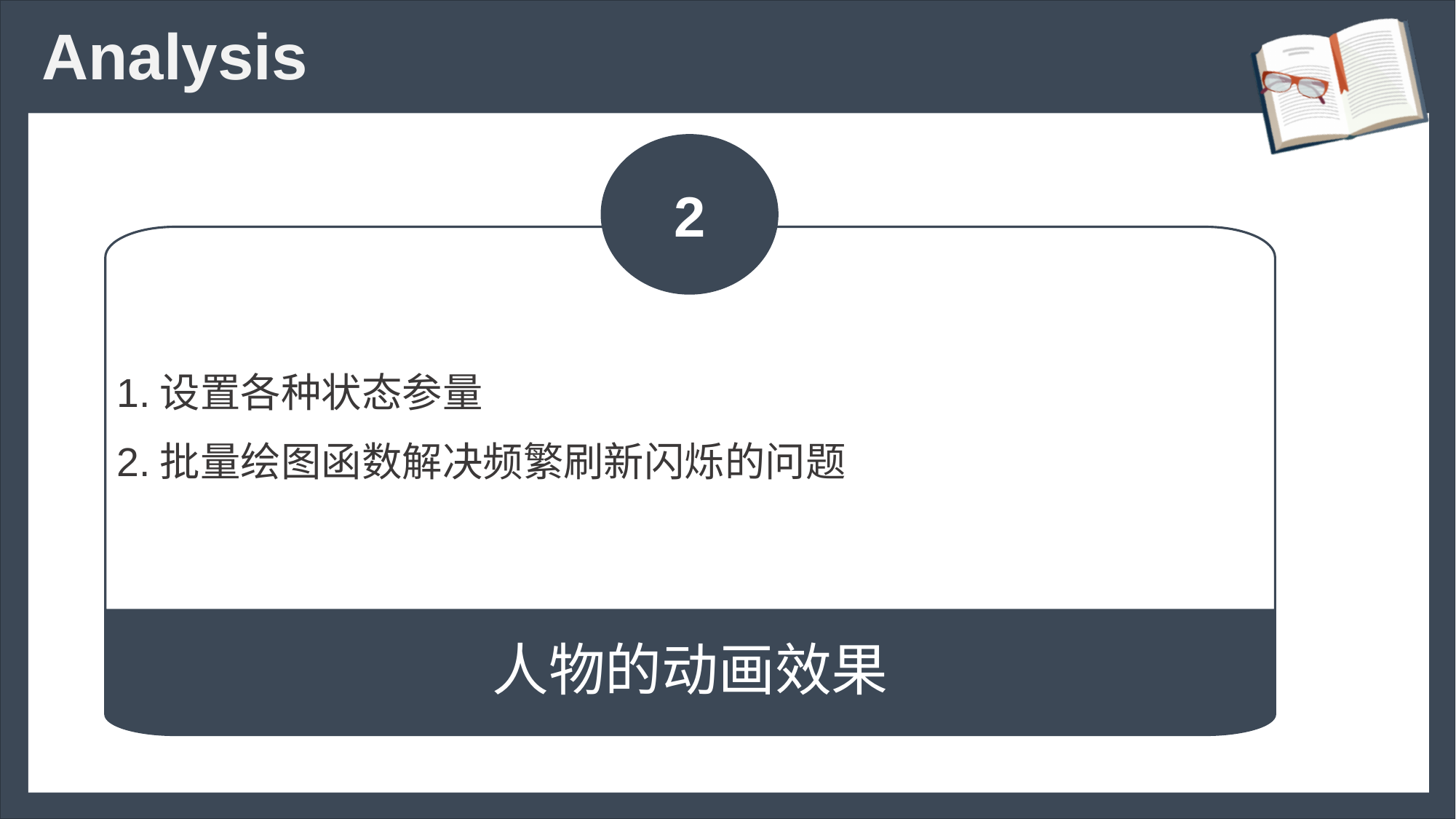

# Analysis
2
1.设置各种状态参量
2.批量绘图函数解决频繁刷新闪烁的问题
人物的动画效果